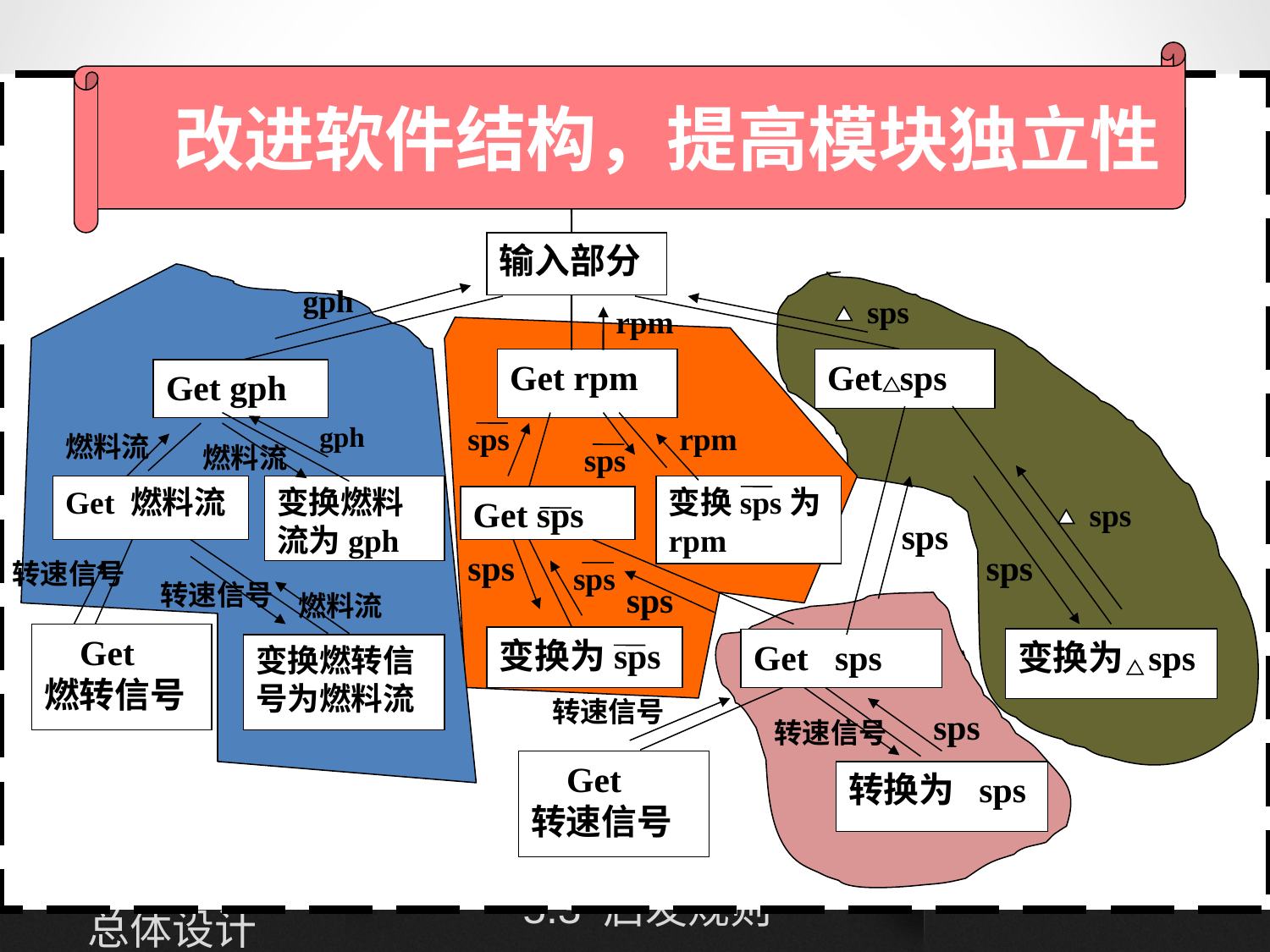

改进软件结构，提高模块独立性

输入部分进一步精化

输入部分

 gph

 sps

rpm

Get rpm

Get  sps
Get gph

gph
sps

rpm

燃料流

燃料流
sps

Get 燃料流

变换燃料流为gph

变换sps为
rpm

Get sps

 sps

sps

sps

sps
转速信号
sps

转速信号
sps

燃料流

    Get
燃转信号

变换为sps
变换为  sps
Get   sps
变换燃转信
号为燃料流

转速信号

sps
转速信号

    Get
转速信号
转换为  sps
第5章
总体设计
5.3 启发规则